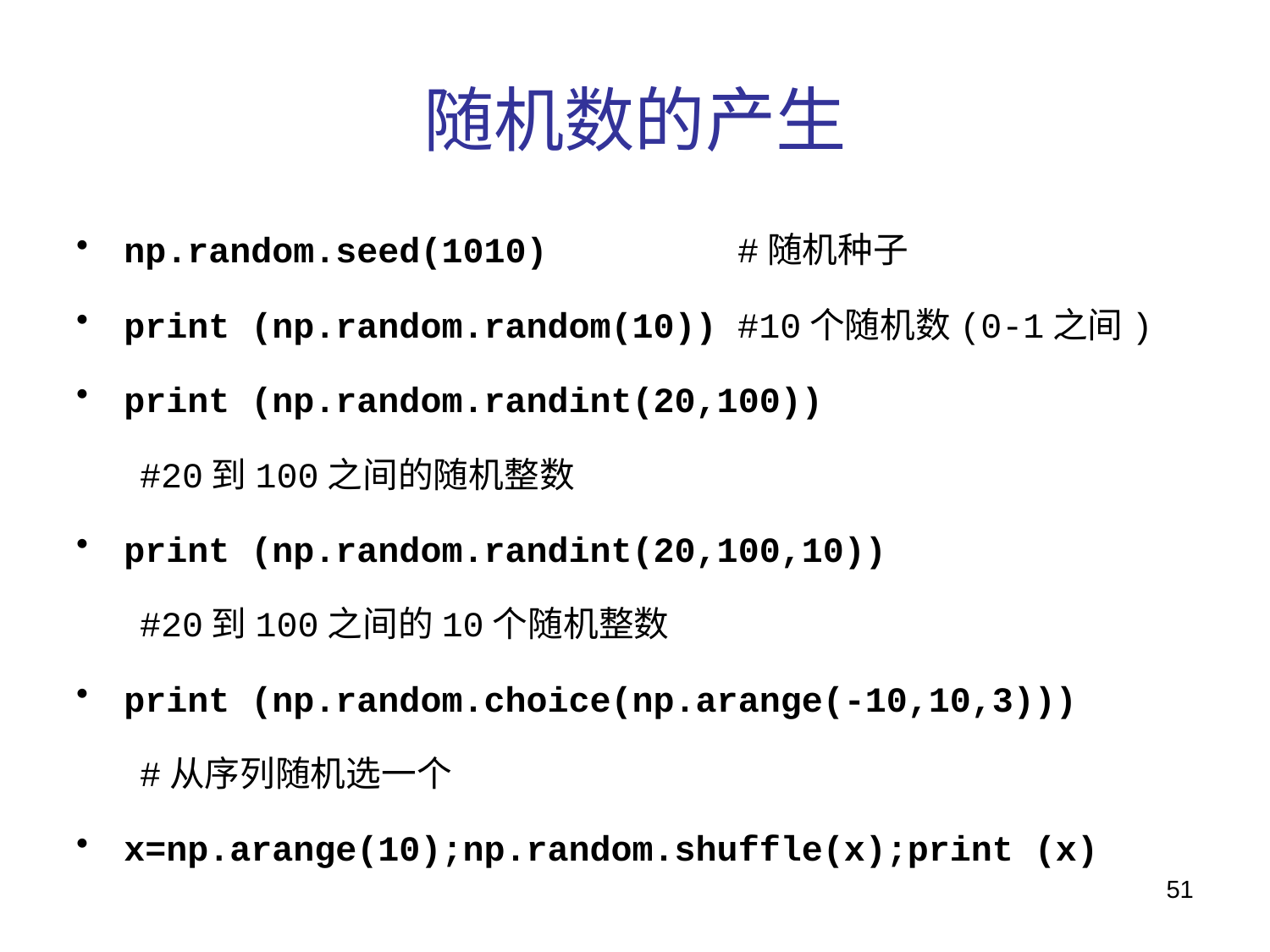

# 随机数的产生
np.random.seed(1010)         #随机种子
print (np.random.random(10)) #10个随机数(0-1之间)
print (np.random.randint(20,100))
   #20到100之间的随机整数
print (np.random.randint(20,100,10))
   #20到100之间的10个随机整数
print (np.random.choice(np.arange(-10,10,3)))
   #从序列随机选一个
x=np.arange(10);np.random.shuffle(x);print (x)
51